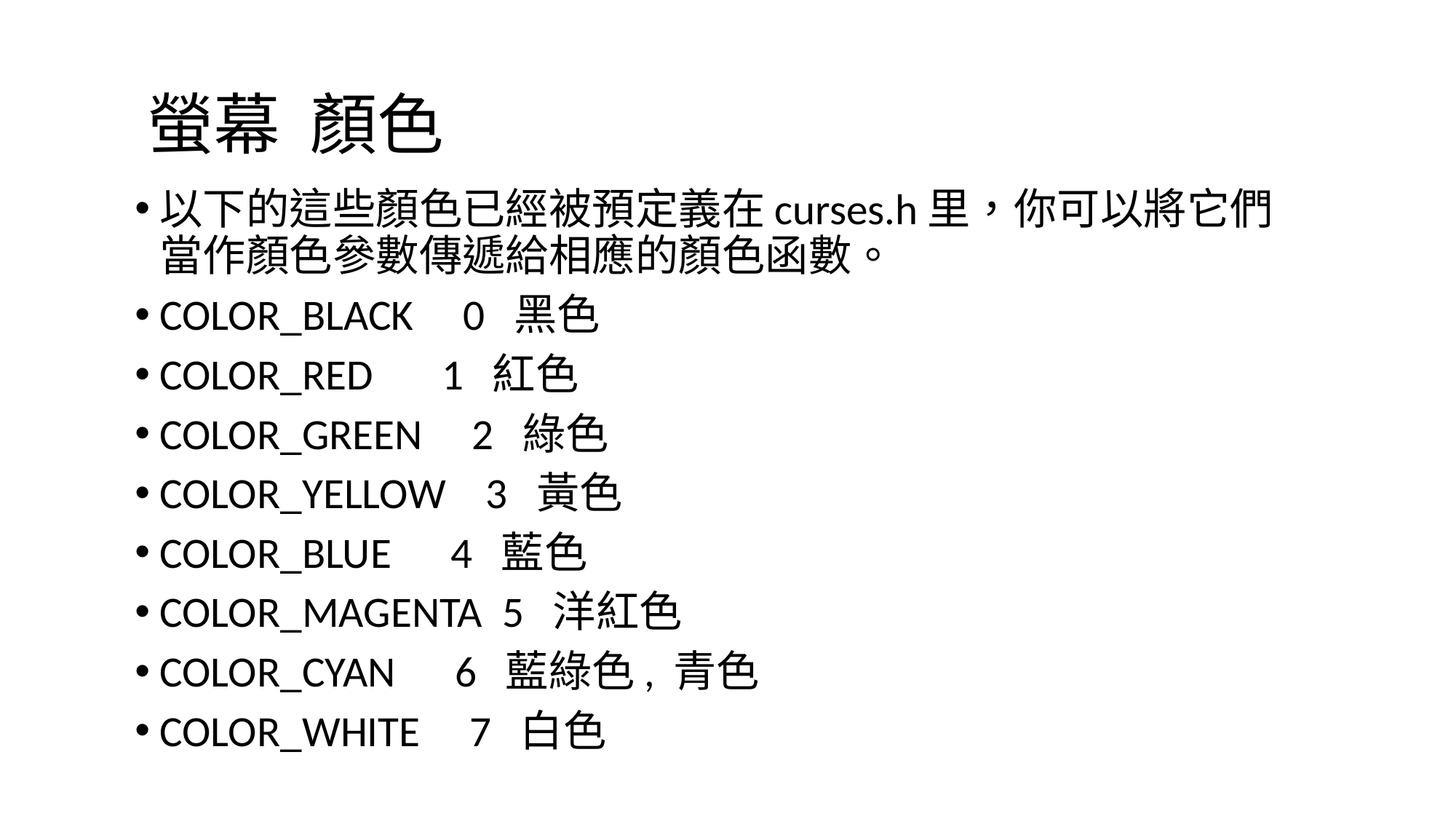

# 螢幕  顏色
以下的這些顏色已經被預定義在curses.h里，你可以將它們當作顏色參數傳遞給相應的顏色函數。
COLOR_BLACK     0  黑色
COLOR_RED       1  紅色
COLOR_GREEN     2  綠色
COLOR_YELLOW    3  黃色
COLOR_BLUE      4  藍色
COLOR_MAGENTA  5  洋紅色
COLOR_CYAN      6  藍綠色, 青色
COLOR_WHITE     7  白色